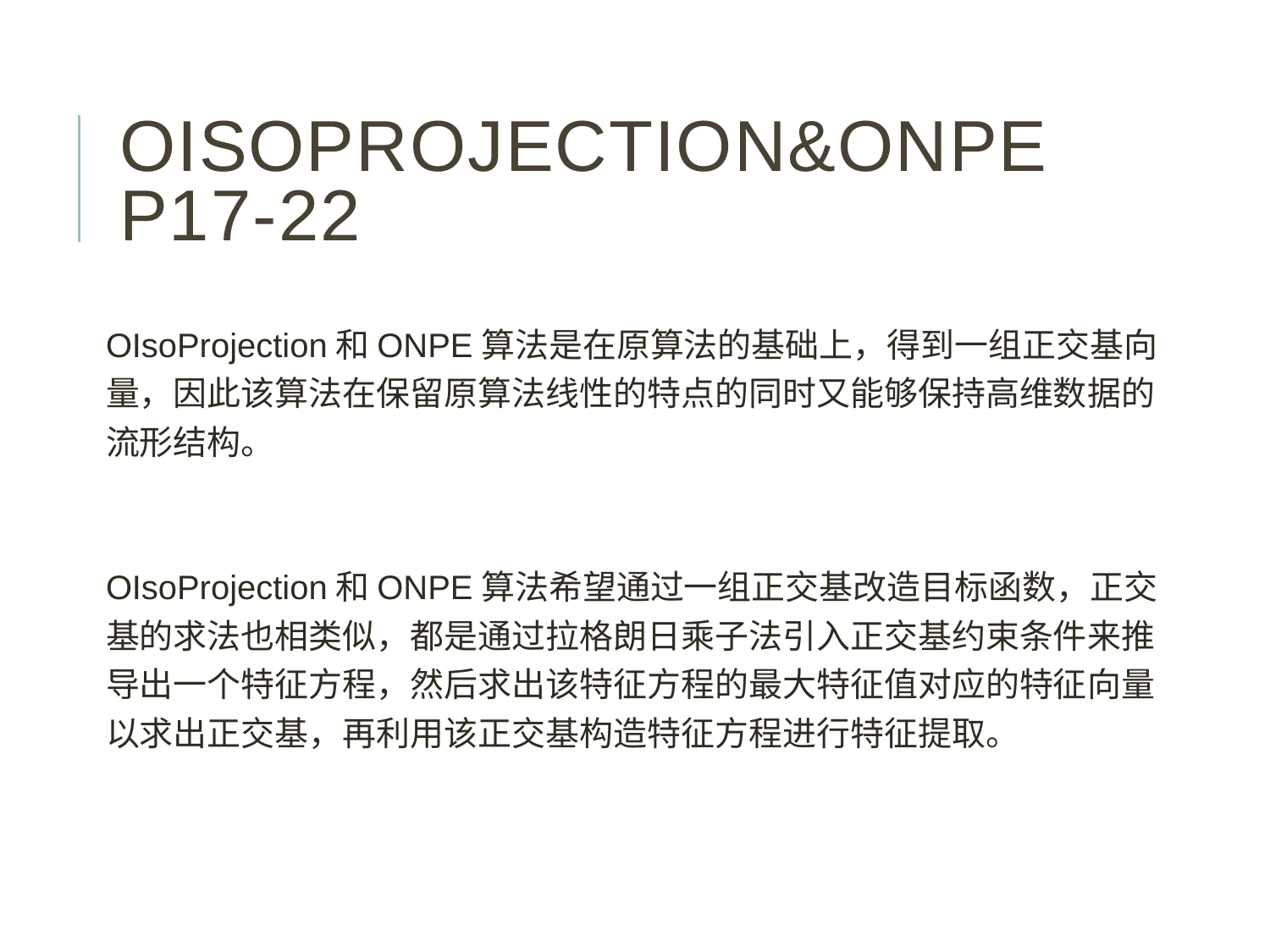

# OIsoProjection&ONPE p17-22
OIsoProjection和ONPE算法是在原算法的基础上，得到一组正交基向量，因此该算法在保留原算法线性的特点的同时又能够保持高维数据的流形结构。

OIsoProjection和ONPE算法希望通过一组正交基改造目标函数，正交基的求法也相类似，都是通过拉格朗日乘子法引入正交基约束条件来推导出一个特征方程，然后求出该特征方程的最大特征值对应的特征向量以求出正交基，再利用该正交基构造特征方程进行特征提取。